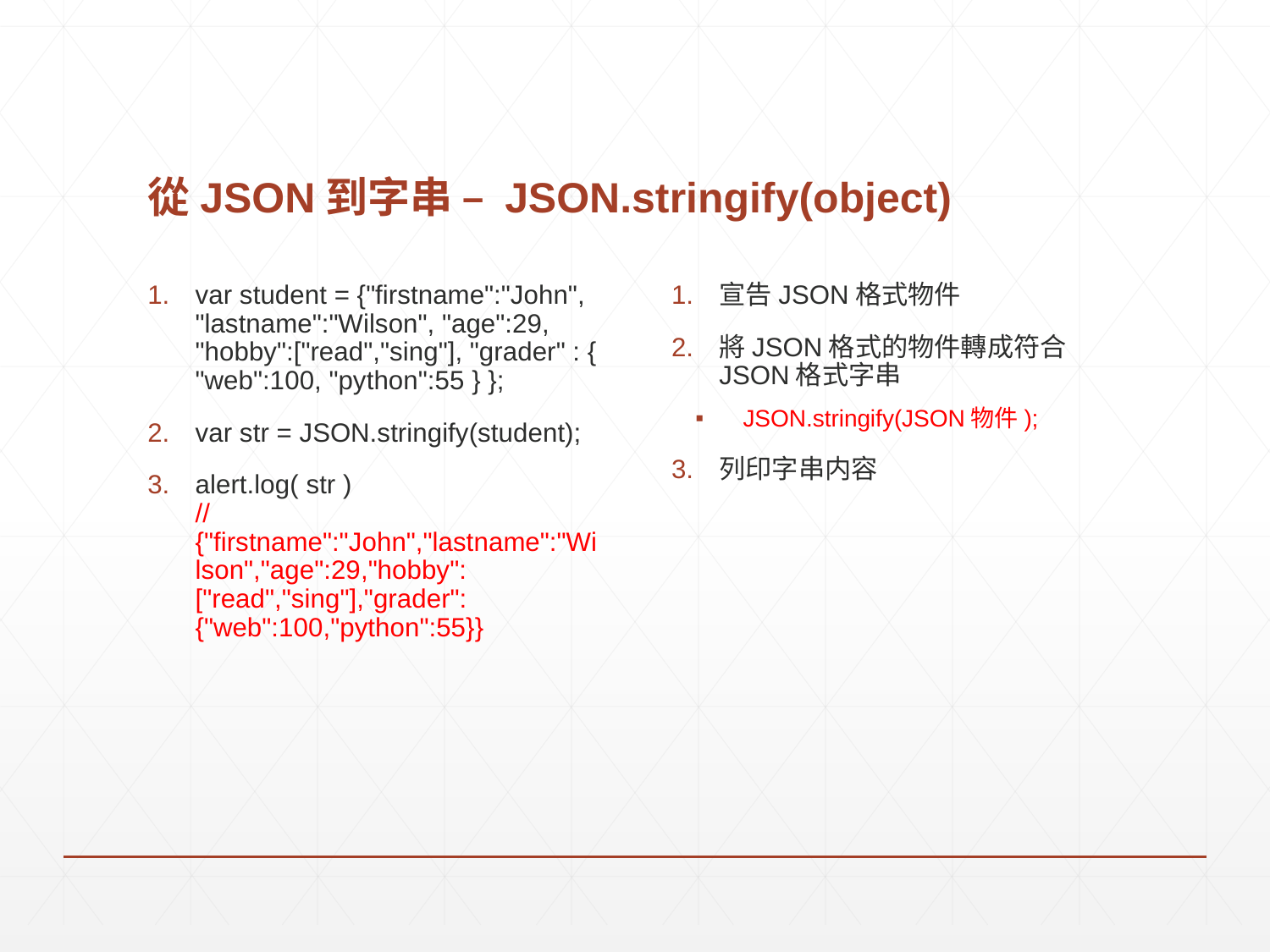

# 從JSON到字串 – JSON.stringify(object)
var student = {"firstname":"John", "lastname":"Wilson", "age":29, "hobby":["read","sing"], "grader" : { "web":100, "python":55 } };
var str = JSON.stringify(student);
alert.log( str )
// {"firstname":"John","lastname":"Wilson","age":29,"hobby":["read","sing"],"grader":{"web":100,"python":55}}

宣告JSON格式物件
將JSON格式的物件轉成符合JSON格式字串
JSON.stringify(JSON物件);
列印字串内容